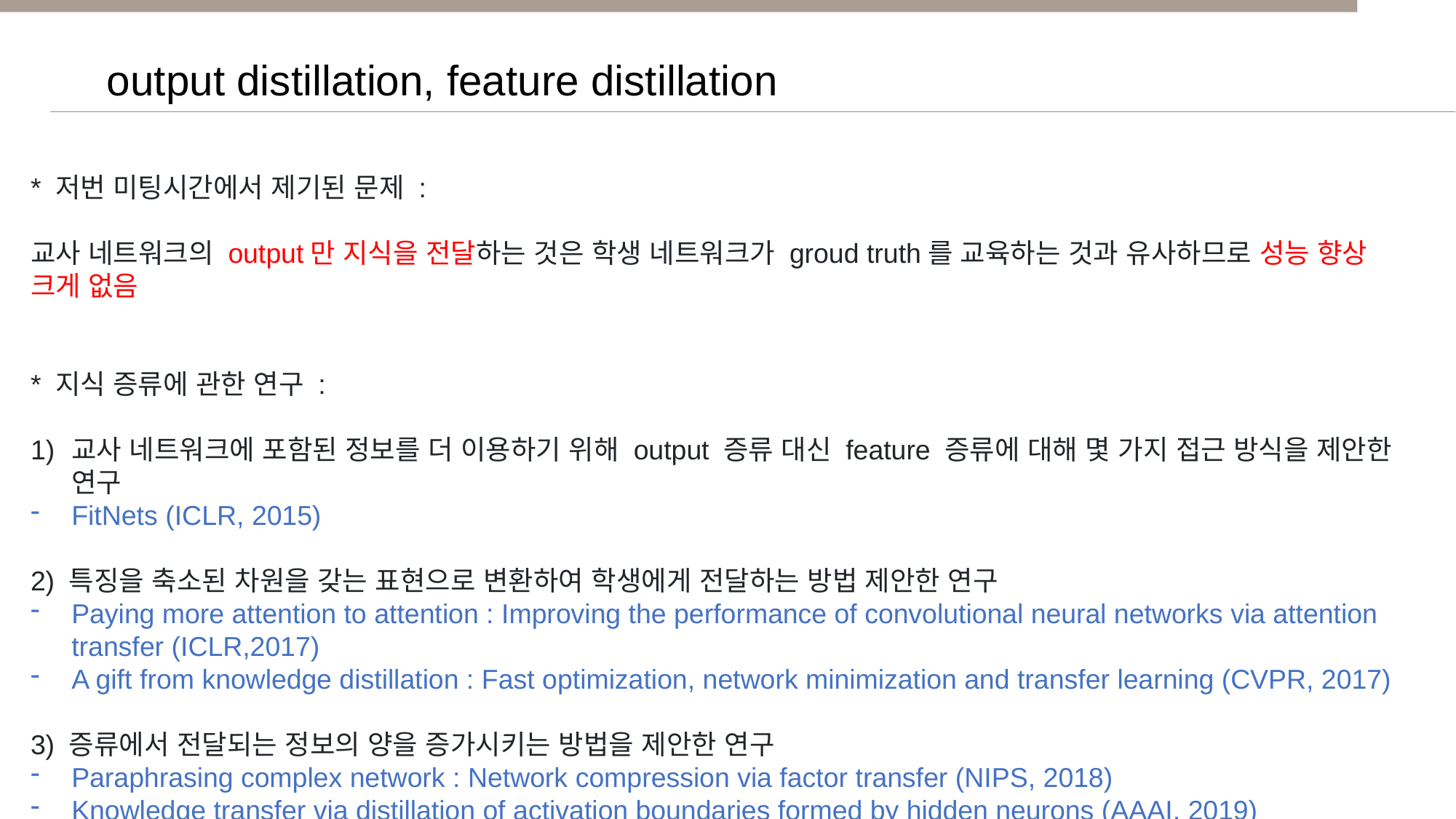

output distillation, feature distillation
* 저번 미팅시간에서 제기된 문제 :

교사 네트워크의 output만 지식을 전달하는 것은 학생 네트워크가 groud truth를 교육하는 것과 유사하므로 성능 향상 크게 없음

* 지식 증류에 관한 연구 :

교사 네트워크에 포함된 정보를 더 이용하기 위해 output 증류 대신 feature 증류에 대해 몇 가지 접근 방식을 제안한 연구
FitNets (ICLR, 2015)

2) 특징을 축소된 차원을 갖는 표현으로 변환하여 학생에게 전달하는 방법 제안한 연구
Paying more attention to attention : Improving the performance of convolutional neural networks via attention transfer (ICLR,2017)
A gift from knowledge distillation : Fast optimization, network minimization and transfer learning (CVPR, 2017)

3) 증류에서 전달되는 정보의 양을 증가시키는 방법을 제안한 연구
Paraphrasing complex network : Network compression via factor transfer (NIPS, 2018)
Knowledge transfer via distillation of activation boundaries formed by hidden neurons (AAAI, 2019)